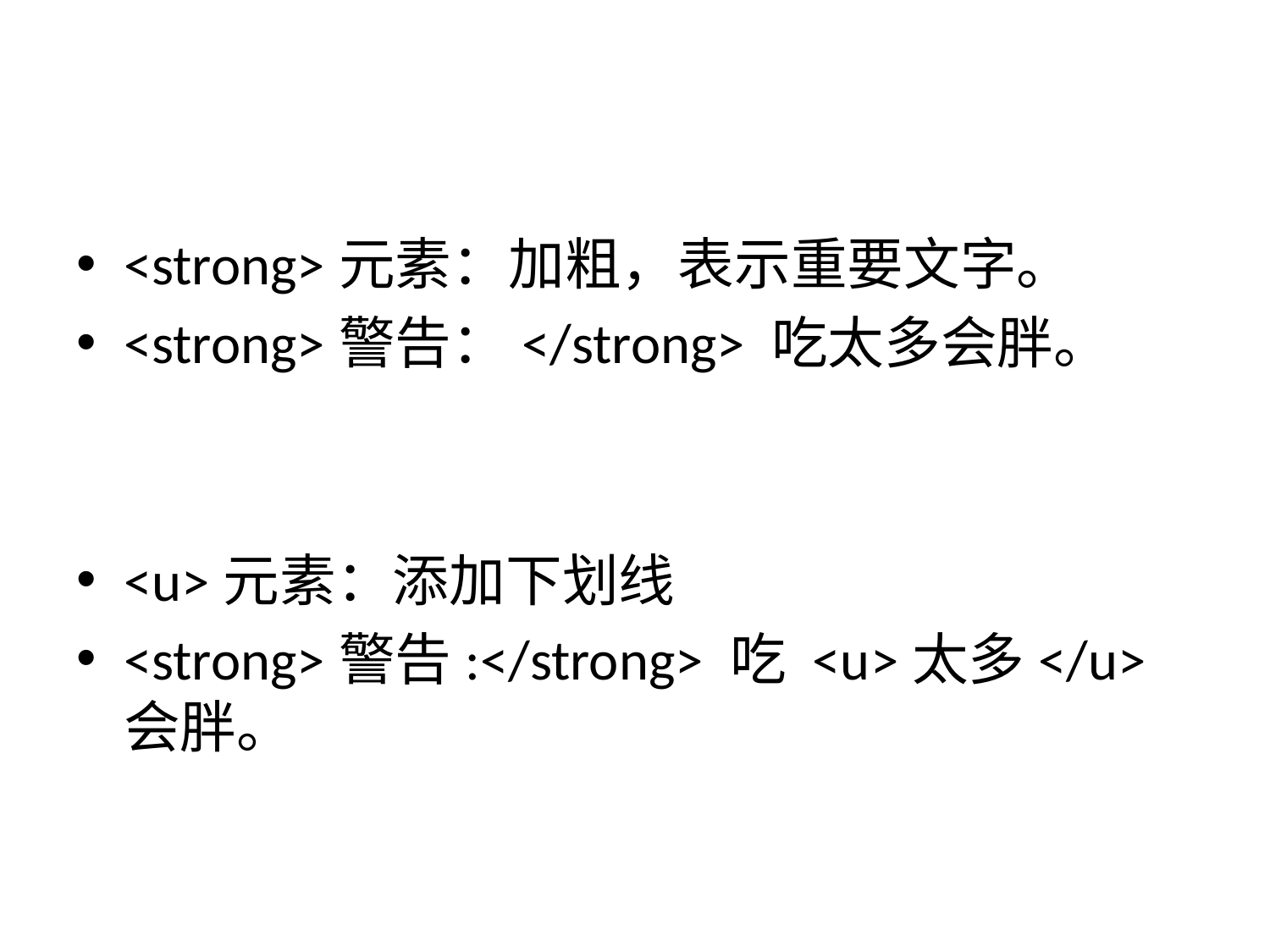

#
<strong>元素：加粗，表示重要文字。
<strong>警告：</strong> 吃太多会胖。

<u>元素：添加下划线
<strong>警告:</strong> 吃 <u>太多</u> 会胖。